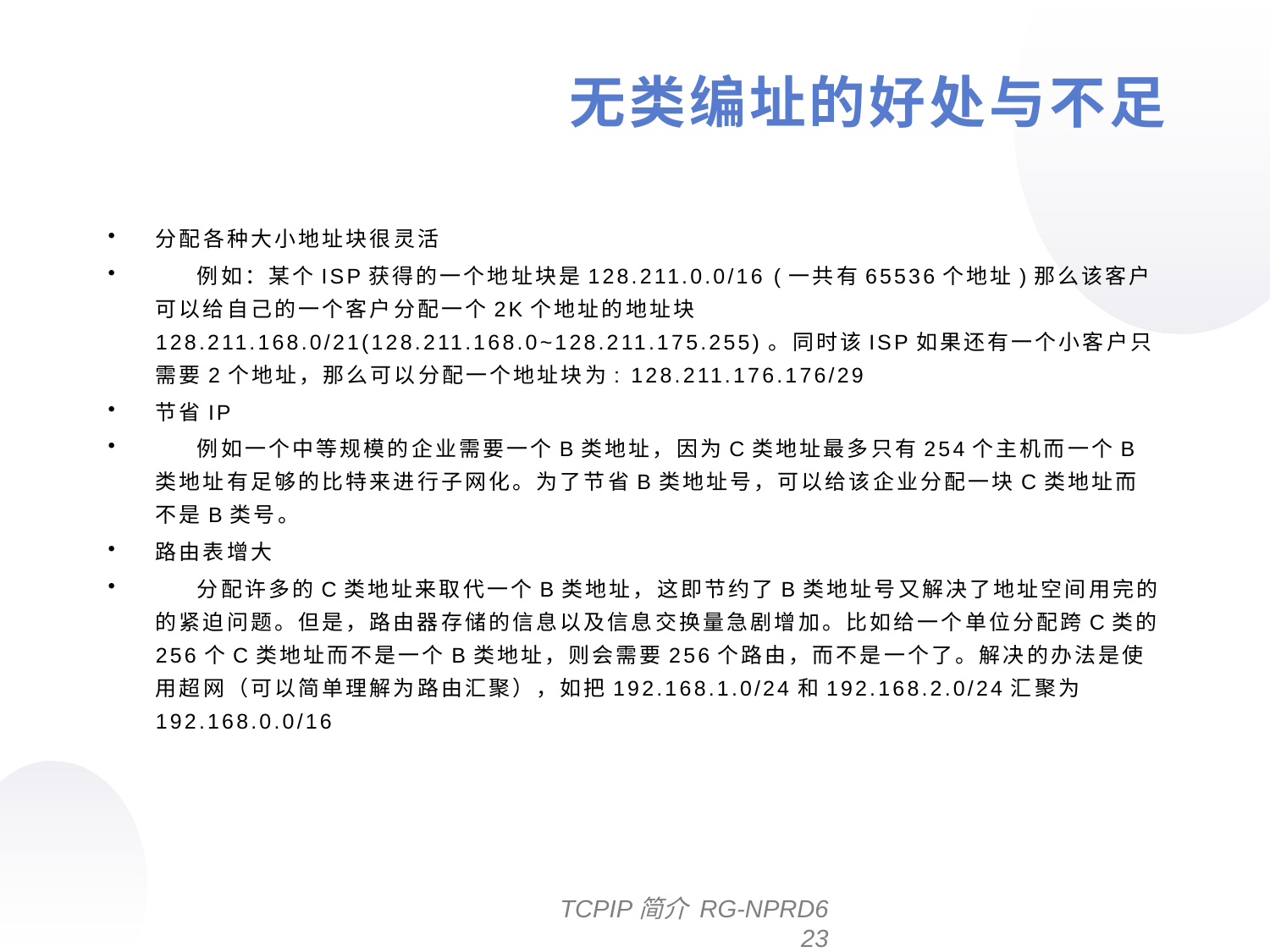

无类编址的好处与不足
分配各种大小地址块很灵活
     例如：某个ISP获得的一个地址块是128.211.0.0/16 (一共有65536个地址)那么该客户可以给自己的一个客户分配一个2K个地址的地址块128.211.168.0/21(128.211.168.0~128.211.175.255)。同时该ISP如果还有一个小客户只需要2个地址，那么可以分配一个地址块为: 128.211.176.176/29
节省IP
     例如一个中等规模的企业需要一个B类地址，因为C类地址最多只有254个主机而一个B类地址有足够的比特来进行子网化。为了节省B类地址号，可以给该企业分配一块C类地址而不是B类号。
路由表增大
     分配许多的C类地址来取代一个B类地址，这即节约了B类地址号又解决了地址空间用完的 的紧迫问题。但是，路由器存储的信息以及信息交换量急剧增加。比如给一个单位分配跨C类的256个C类地址而不是一个B类地址，则会需要256个路由，而不是一个了。解决的办法是使用超网（可以简单理解为路由汇聚），如把192.168.1.0/24和192.168.2.0/24汇聚为192.168.0.0/16

TCPIP简介 RG-NPRD6
23